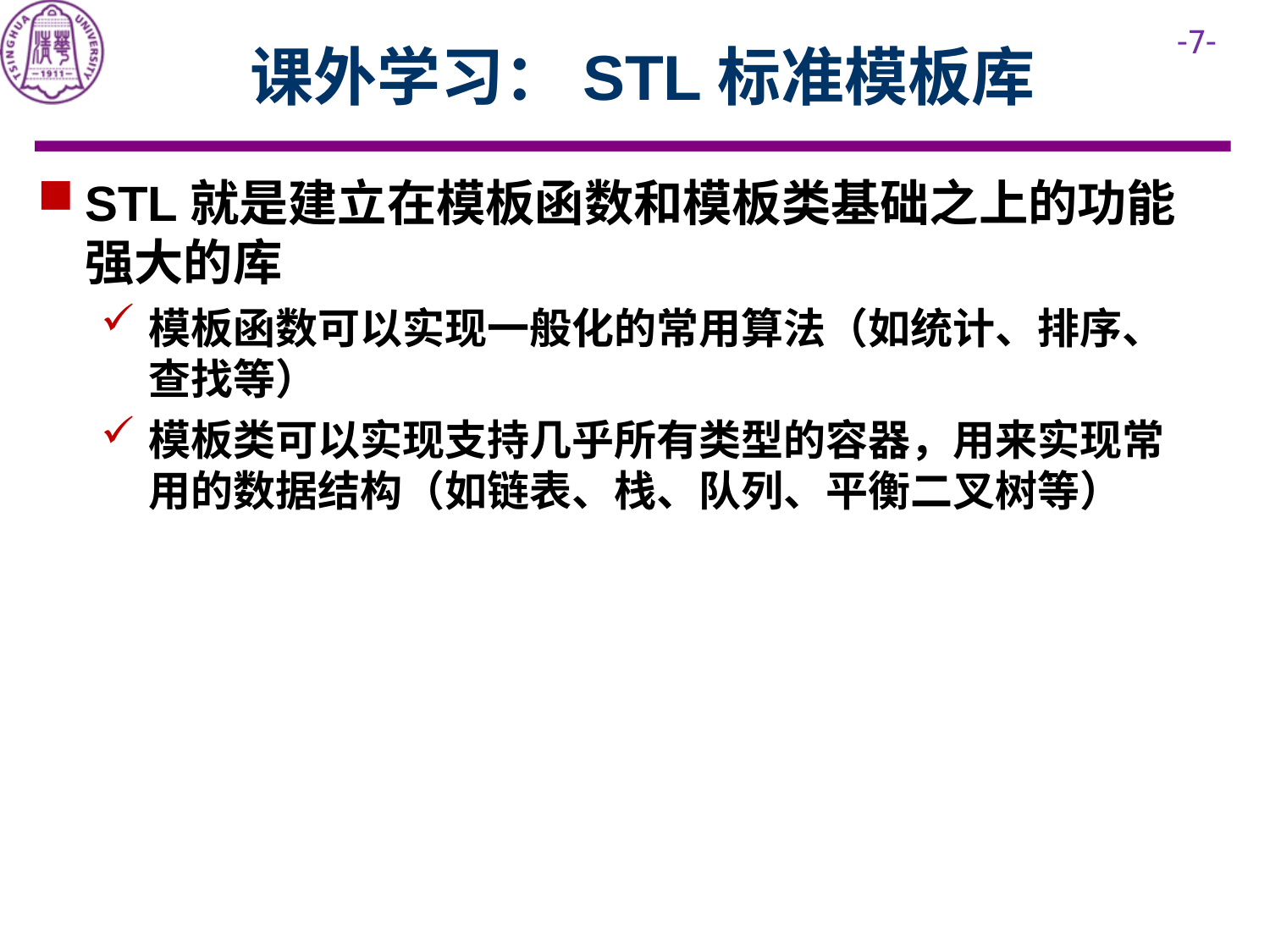

# 课外学习：STL标准模板库
STL就是建立在模板函数和模板类基础之上的功能强大的库
模板函数可以实现一般化的常用算法（如统计、排序、查找等）
模板类可以实现支持几乎所有类型的容器，用来实现常用的数据结构（如链表、栈、队列、平衡二叉树等）